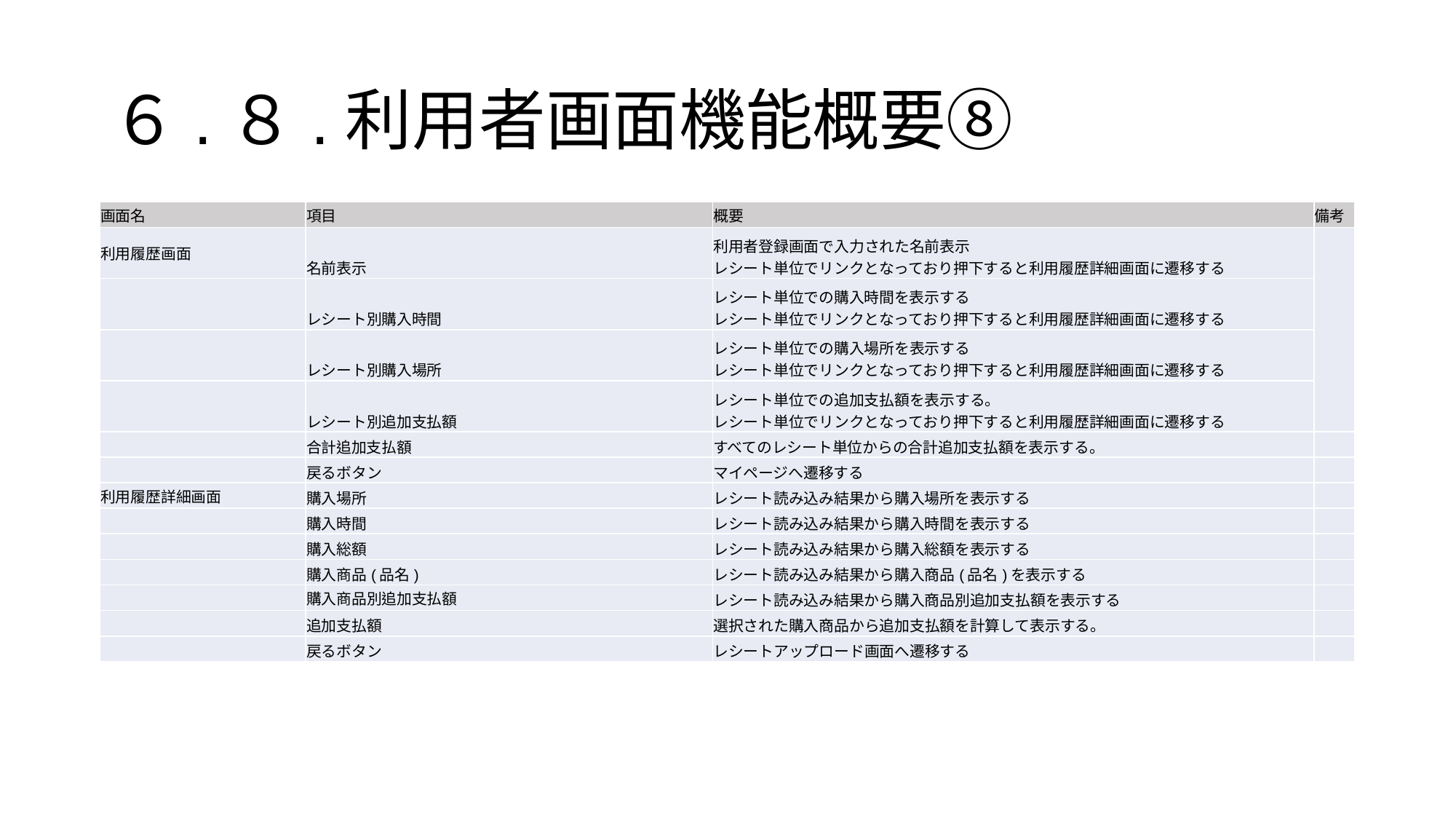

# ６.８.利用者画面機能概要⑧
| 画面名 | 項目 | 概要 | 備考 |
| --- | --- | --- | --- |
| 利用履歴画面 | 名前表示 | 利用者登録画面で入力された名前表示 レシート単位でリンクとなっており押下すると利用履歴詳細画面に遷移する |  |
|  | レシート別購入時間 | レシート単位での購入時間を表示する レシート単位でリンクとなっており押下すると利用履歴詳細画面に遷移する |  |
|  | レシート別購入場所 | レシート単位での購入場所を表示する レシート単位でリンクとなっており押下すると利用履歴詳細画面に遷移する |  |
|  | レシート別追加支払額 | レシート単位での追加支払額を表示する。 レシート単位でリンクとなっており押下すると利用履歴詳細画面に遷移する |  |
|  | 合計追加支払額 | すべてのレシート単位からの合計追加支払額を表示する。 |  |
|  | 戻るボタン | マイページへ遷移する |  |
| 利用履歴詳細画面 | 購入場所 | レシート読み込み結果から購入場所を表示する |  |
|  | 購入時間 | レシート読み込み結果から購入時間を表示する |  |
|  | 購入総額 | レシート読み込み結果から購入総額を表示する |  |
|  | 購入商品(品名) | レシート読み込み結果から購入商品(品名)を表示する |  |
|  | 購入商品別追加支払額 | レシート読み込み結果から購入商品別追加支払額を表示する |  |
|  | 追加支払額 | 選択された購入商品から追加支払額を計算して表示する。 |  |
|  | 戻るボタン | レシートアップロード画面へ遷移する |  |